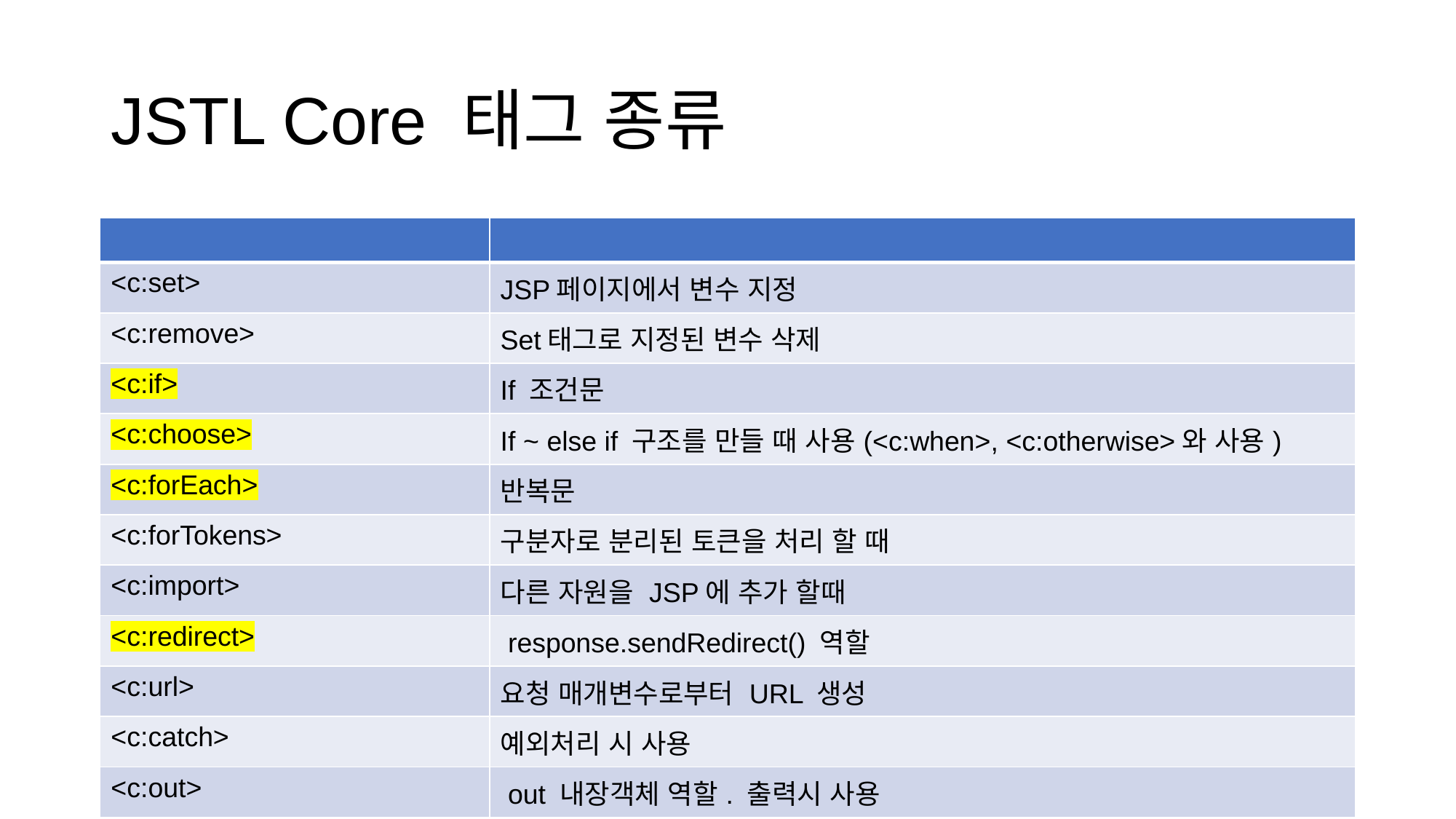

# JSTL Core 태그 종류
|  |  |
| --- | --- |
| <c:set> | JSP페이지에서 변수 지정 |
| <c:remove> | Set태그로 지정된 변수 삭제 |
| <c:if> | If 조건문 |
| <c:choose> | If ~ else if 구조를 만들 때 사용(<c:when>, <c:otherwise>와 사용) |
| <c:forEach> | 반복문 |
| <c:forTokens> | 구분자로 분리된 토큰을 처리 할 때 |
| <c:import> | 다른 자원을 JSP에 추가 할때 |
| <c:redirect> | response.sendRedirect() 역할 |
| <c:url> | 요청 매개변수로부터 URL 생성 |
| <c:catch> | 예외처리 시 사용 |
| <c:out> | out 내장객체 역할. 출력시 사용 |